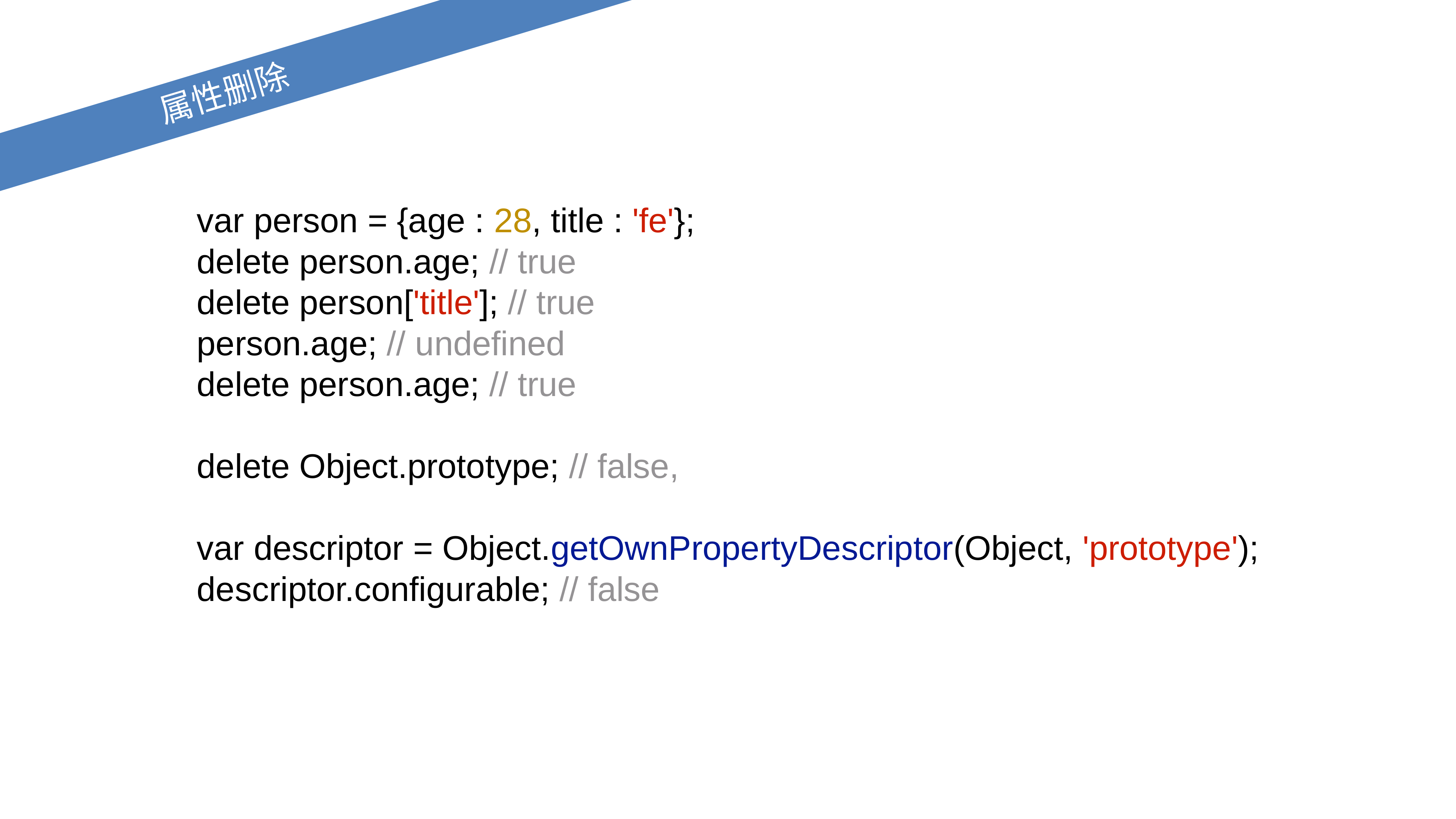

属性删除
var person = {age : 28, title : 'fe'};
delete person.age; // true
delete person['title']; // true
person.age; // undefined
delete person.age; // true

delete Object.prototype; // false,

var descriptor = Object.getOwnPropertyDescriptor(Object, 'prototype');
descriptor.configurable; // false